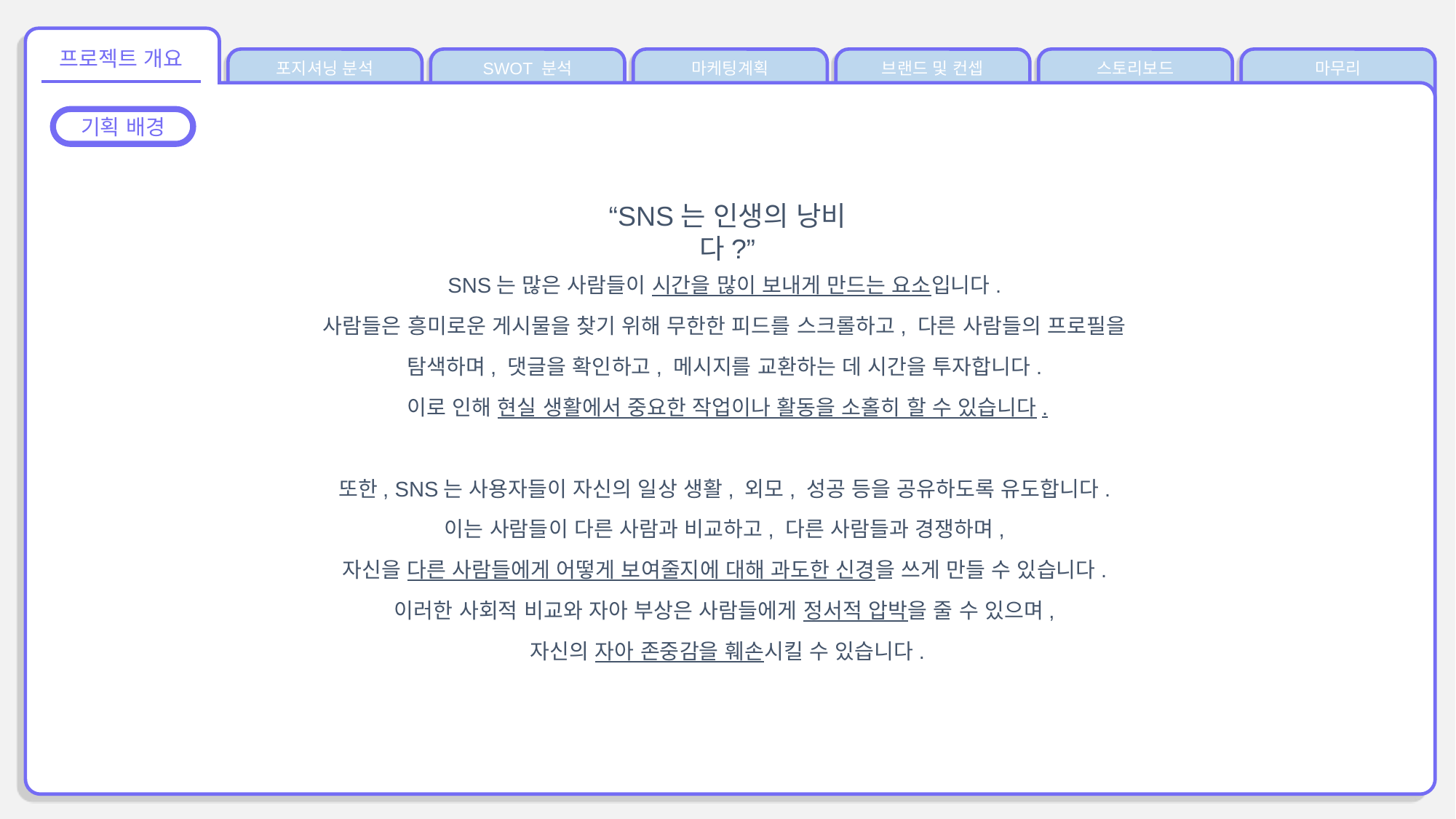

프로젝트 개요
포지셔닝 분석
SWOT 분석
마케팅계획
브랜드 및 컨셉
스토리보드
마무리
기획 배경
“SNS는 인생의 낭비다?”
SNS는 많은 사람들이 시간을 많이 보내게 만드는 요소입니다.
사람들은 흥미로운 게시물을 찾기 위해 무한한 피드를 스크롤하고, 다른 사람들의 프로필을
탐색하며, 댓글을 확인하고, 메시지를 교환하는 데 시간을 투자합니다.
이로 인해 현실 생활에서 중요한 작업이나 활동을 소홀히 할 수 있습니다.

또한, SNS는 사용자들이 자신의 일상 생활, 외모, 성공 등을 공유하도록 유도합니다.
이는 사람들이 다른 사람과 비교하고, 다른 사람들과 경쟁하며,
자신을 다른 사람들에게 어떻게 보여줄지에 대해 과도한 신경을 쓰게 만들 수 있습니다.
이러한 사회적 비교와 자아 부상은 사람들에게 정서적 압박을 줄 수 있으며,
자신의 자아 존중감을 훼손시킬 수 있습니다.